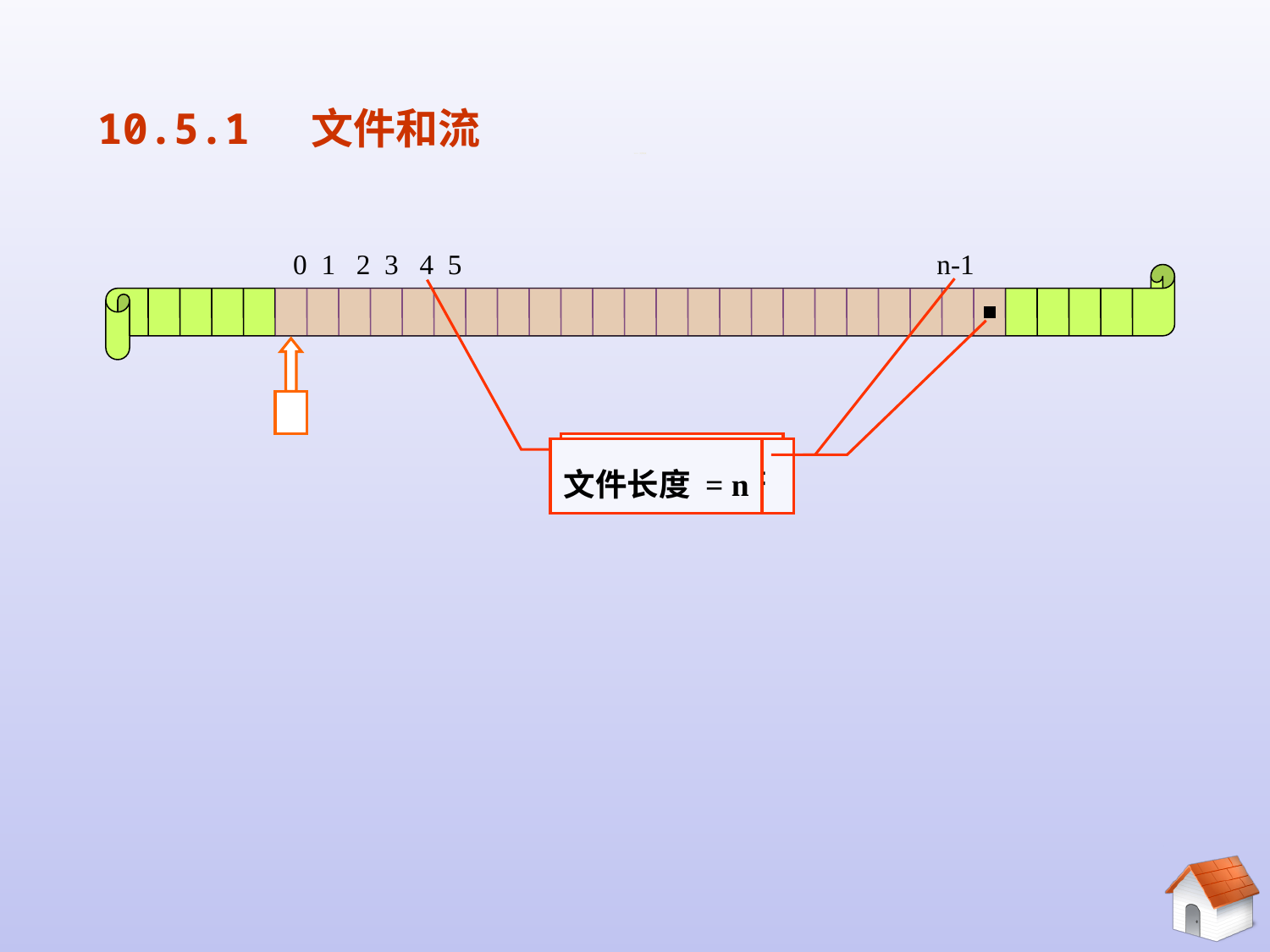

# 10.5.1  文件和流
10.5.1  文件和流
0  1   2  3   4  5                                                                    n-1

文件字节序号
文件长度 = n
文件结束符